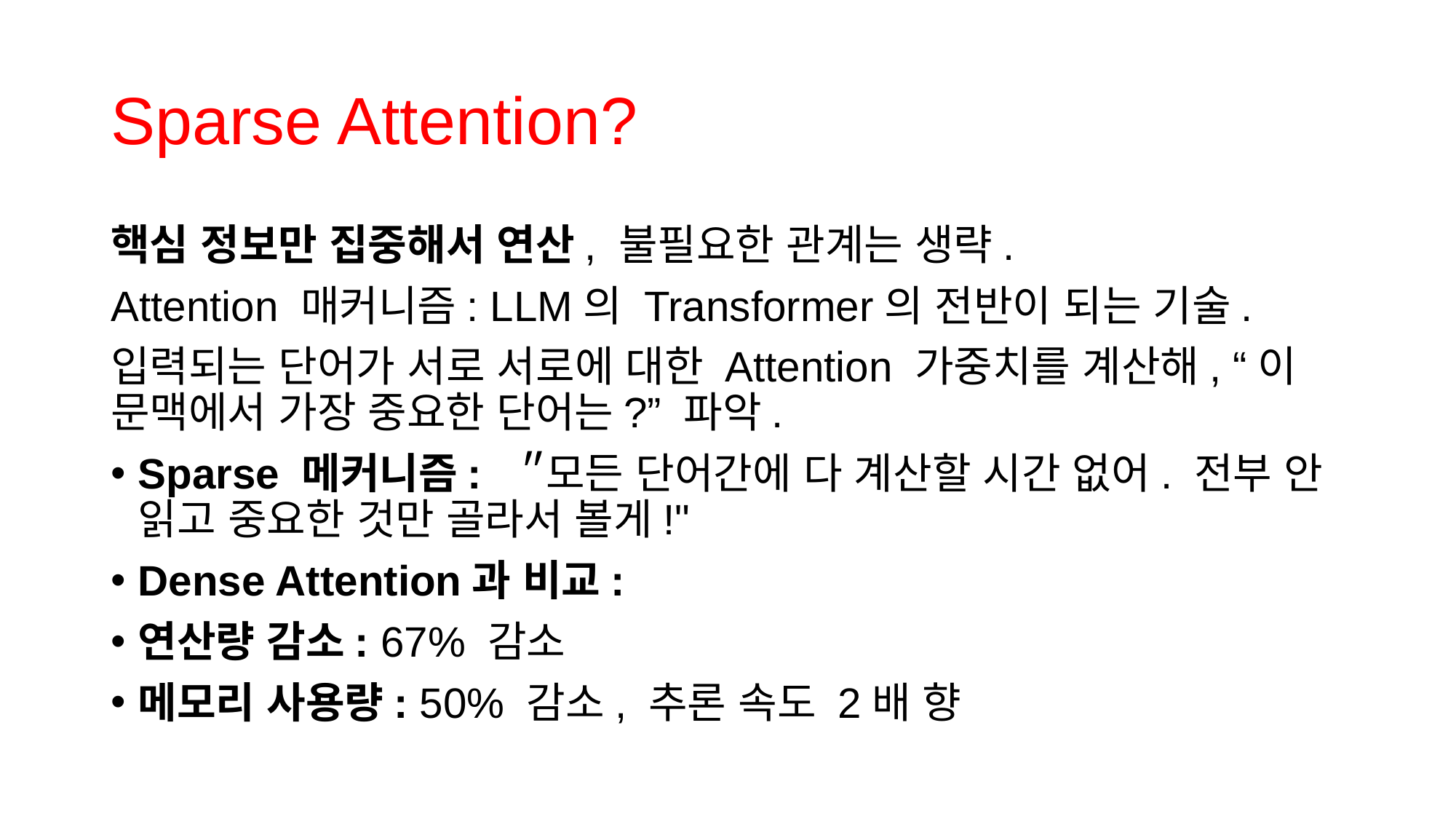

# Sparse Attention?
핵심 정보만 집중해서 연산, 불필요한 관계는 생략.
Attention 매커니즘: LLM의 Transformer의 전반이 되는 기술.
입력되는 단어가 서로 서로에 대한 Attention 가중치를 계산해, “이 문맥에서 가장 중요한 단어는?” 파악.
Sparse 메커니즘: ＂모든 단어간에 다 계산할 시간 없어. 전부 안 읽고 중요한 것만 골라서 볼게!"
Dense Attention과 비교:
연산량 감소: 67% 감소
메모리 사용량: 50% 감소, 추론 속도 2배 향